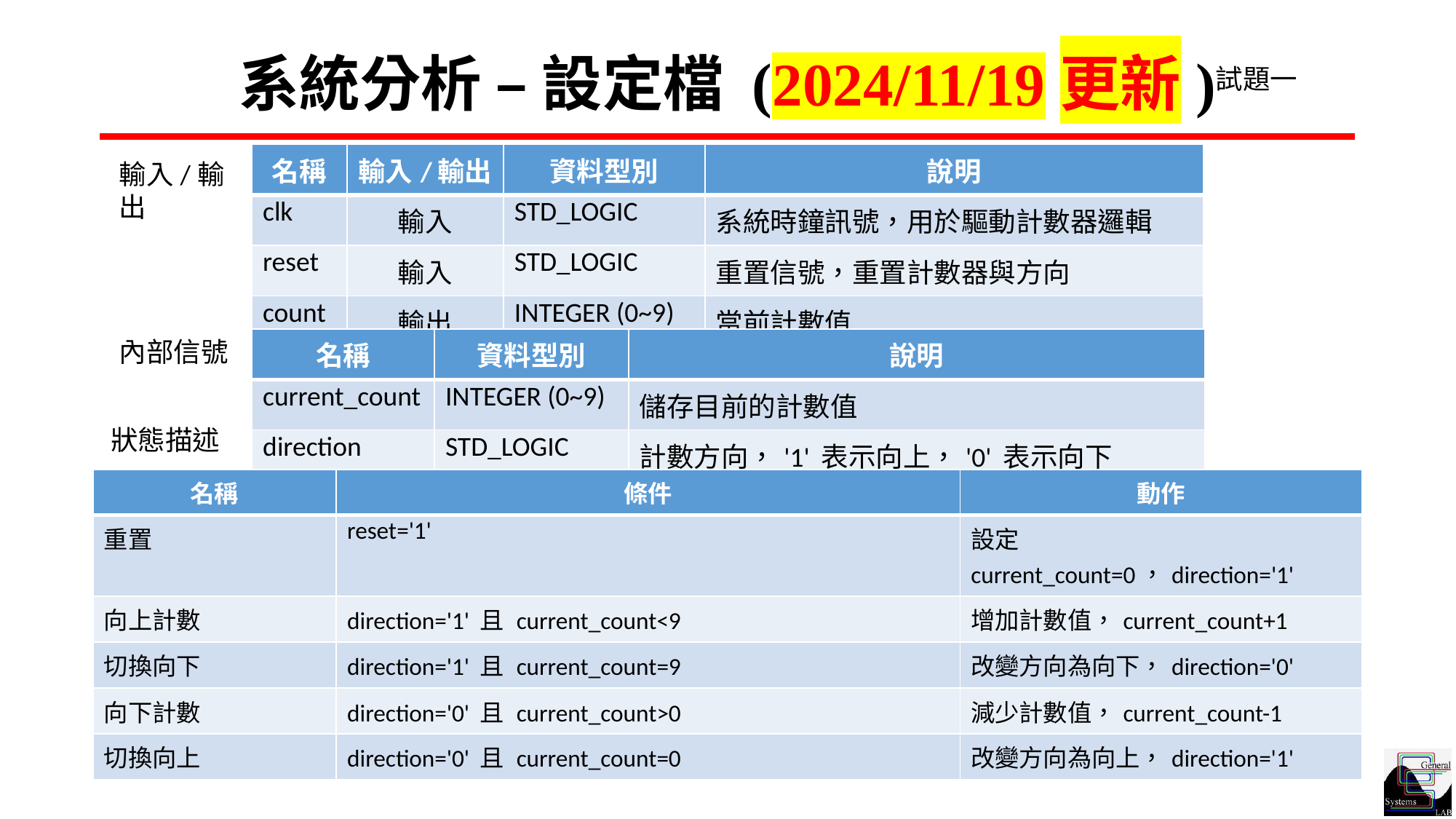

# 系統分析 – 設定檔 (2024/11/19更新)
試題一
| 名稱 | 輸入/輸出 | 資料型別 | 說明 |
| --- | --- | --- | --- |
| clk | 輸入 | STD\_LOGIC | 系統時鐘訊號，用於驅動計數器邏輯 |
| reset | 輸入 | STD\_LOGIC | 重置信號，重置計數器與方向 |
| count | 輸出 | INTEGER (0~9) | 當前計數值 |
輸入/輸出
| 名稱 | 資料型別 | 說明 |
| --- | --- | --- |
| current\_count | INTEGER (0~9) | 儲存目前的計數值 |
| direction | STD\_LOGIC | 計數方向，'1' 表示向上，'0' 表示向下 |
內部信號
狀態描述
| 名稱 | 條件 | 動作 |
| --- | --- | --- |
| 重置 | reset='1' | 設定 current\_count=0，direction='1' |
| 向上計數 | direction='1' 且 current\_count<9 | 增加計數值，current\_count+1 |
| 切換向下 | direction='1' 且 current\_count=9 | 改變方向為向下，direction='0' |
| 向下計數 | direction='0' 且 current\_count>0 | 減少計數值，current\_count-1 |
| 切換向上 | direction='0' 且 current\_count=0 | 改變方向為向上，direction='1' |